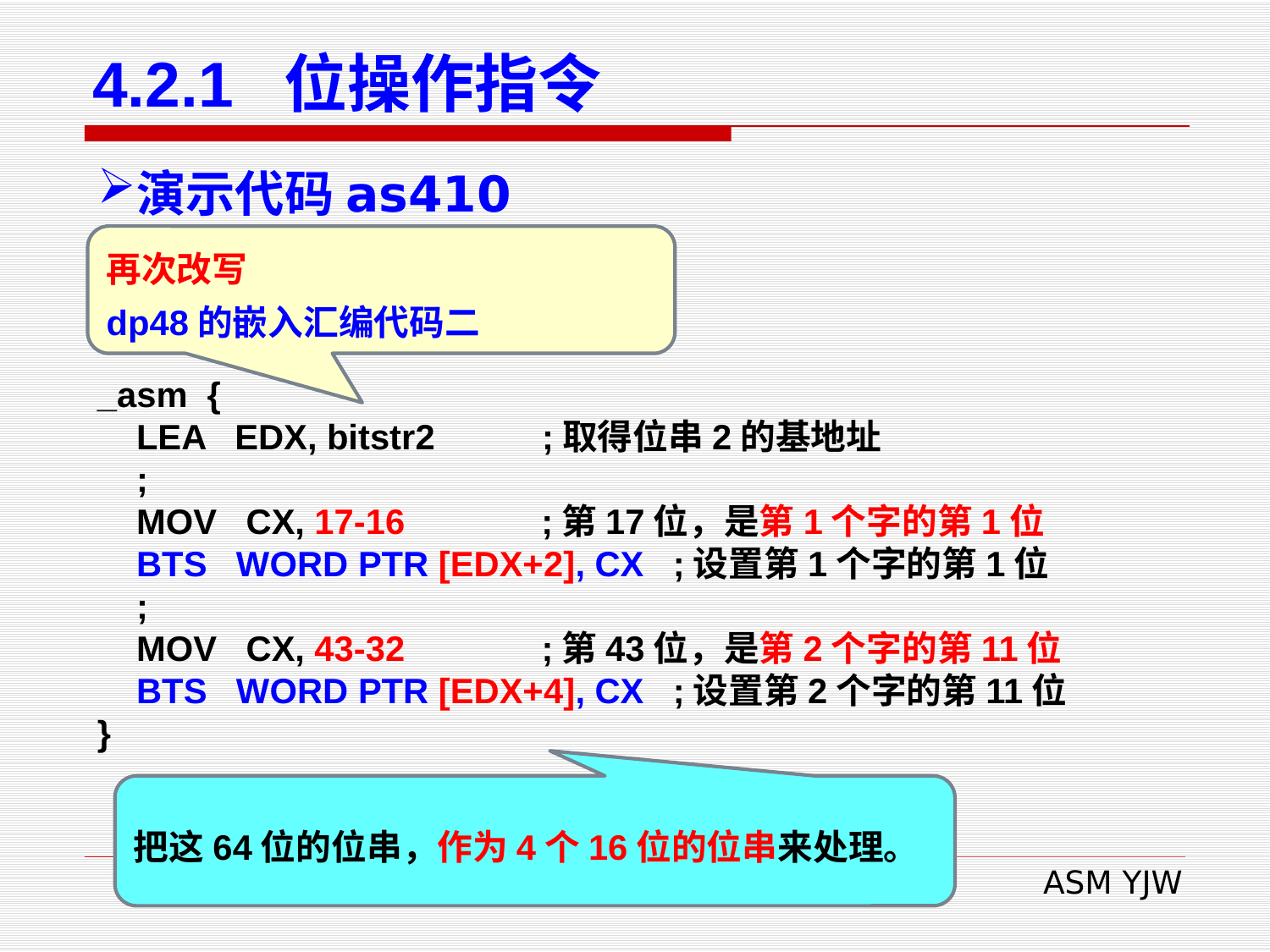

# 4.2.1  位操作指令
演示代码as410
再次改写
dp48的嵌入汇编代码二
_asm  {
    LEA   EDX, bitstr2           ;取得位串2的基地址
    ;
    MOV   CX, 17-16              ;第17位，是第1个字的第1位
    BTS   WORD PTR [EDX+2], CX   ;设置第1个字的第1位
    ;
    MOV   CX, 43-32              ;第43位，是第2个字的第11位
    BTS   WORD PTR [EDX+4], CX   ;设置第2个字的第11位
}
把这64位的位串，作为4个16位的位串来处理。